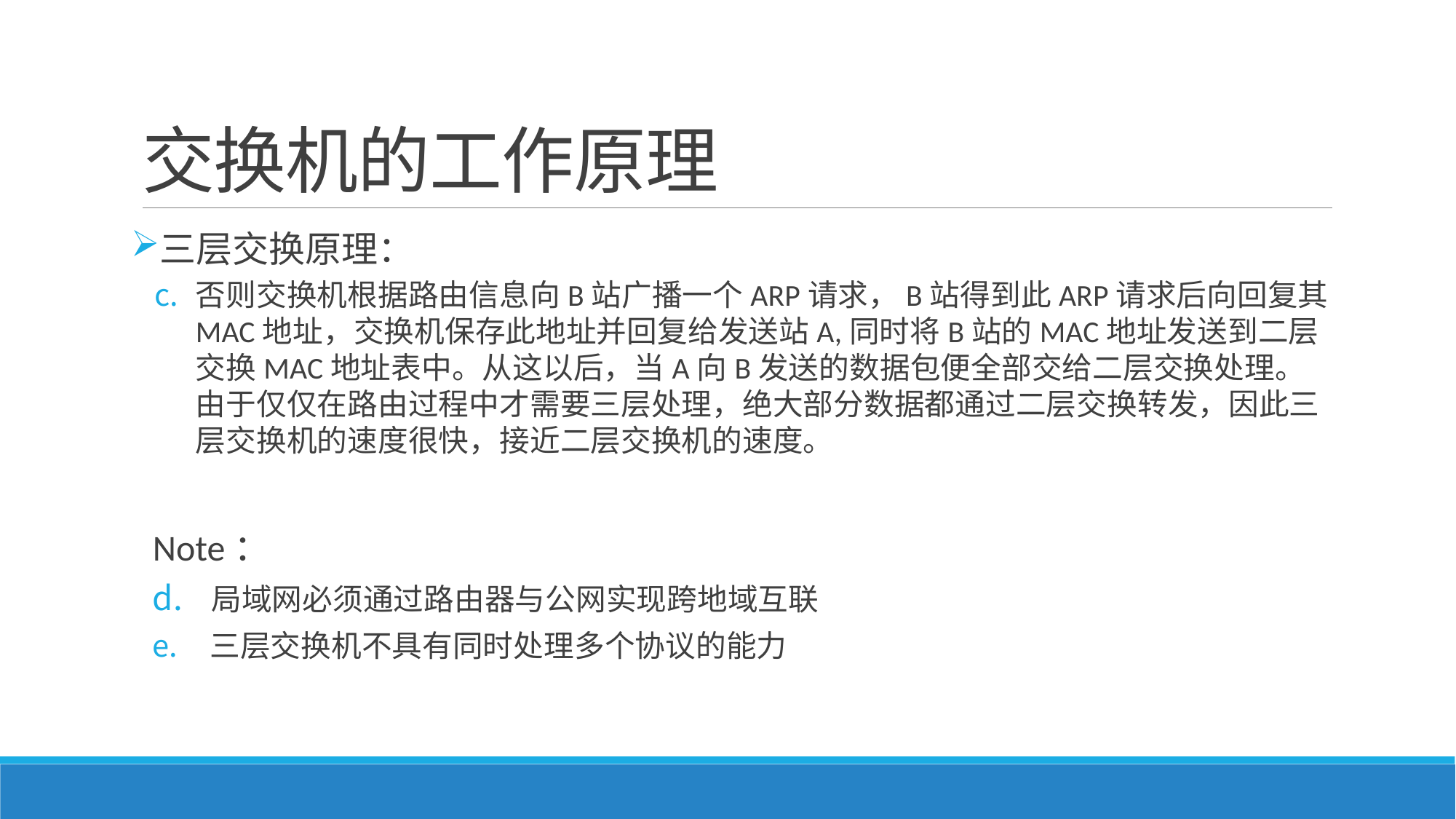

# 交换机的工作原理
三层交换原理：
否则交换机根据路由信息向B站广播一个ARP请求，B站得到此ARP请求后向回复其MAC地址，交换机保存此地址并回复给发送站A,同时将B站的MAC地址发送到二层交换MAC地址表中。从这以后，当A向B发送的数据包便全部交给二层交换处理。由于仅仅在路由过程中才需要三层处理，绝大部分数据都通过二层交换转发，因此三层交换机的速度很快，接近二层交换机的速度。

Note：
 局域网必须通过路由器与公网实现跨地域互联
 三层交换机不具有同时处理多个协议的能力